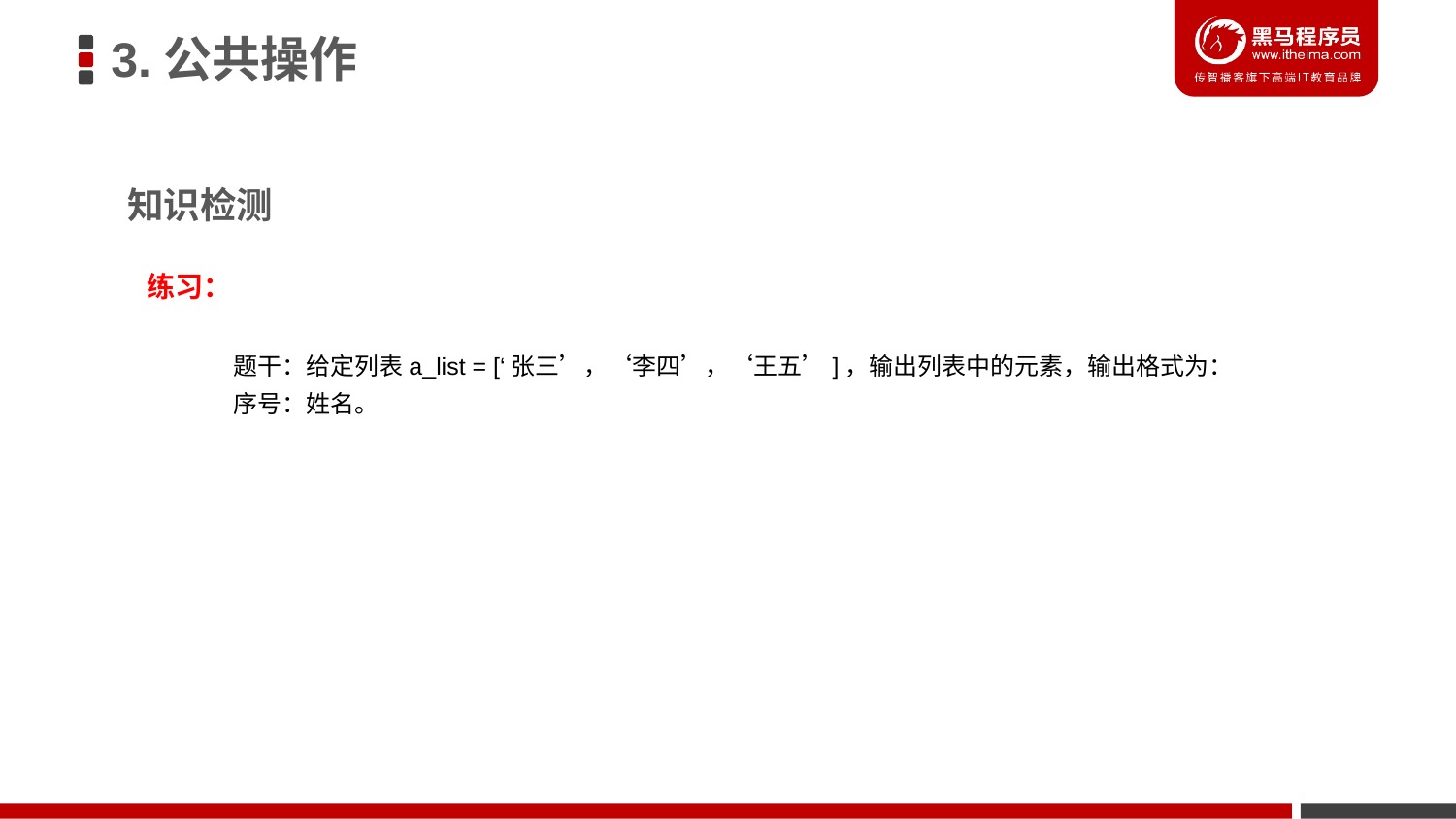

3.公共操作
知识检测
练习：
题干：给定列表a_list = [‘张三’，‘李四’，‘王五’]，输出列表中的元素，输出格式为：
序号：姓名。